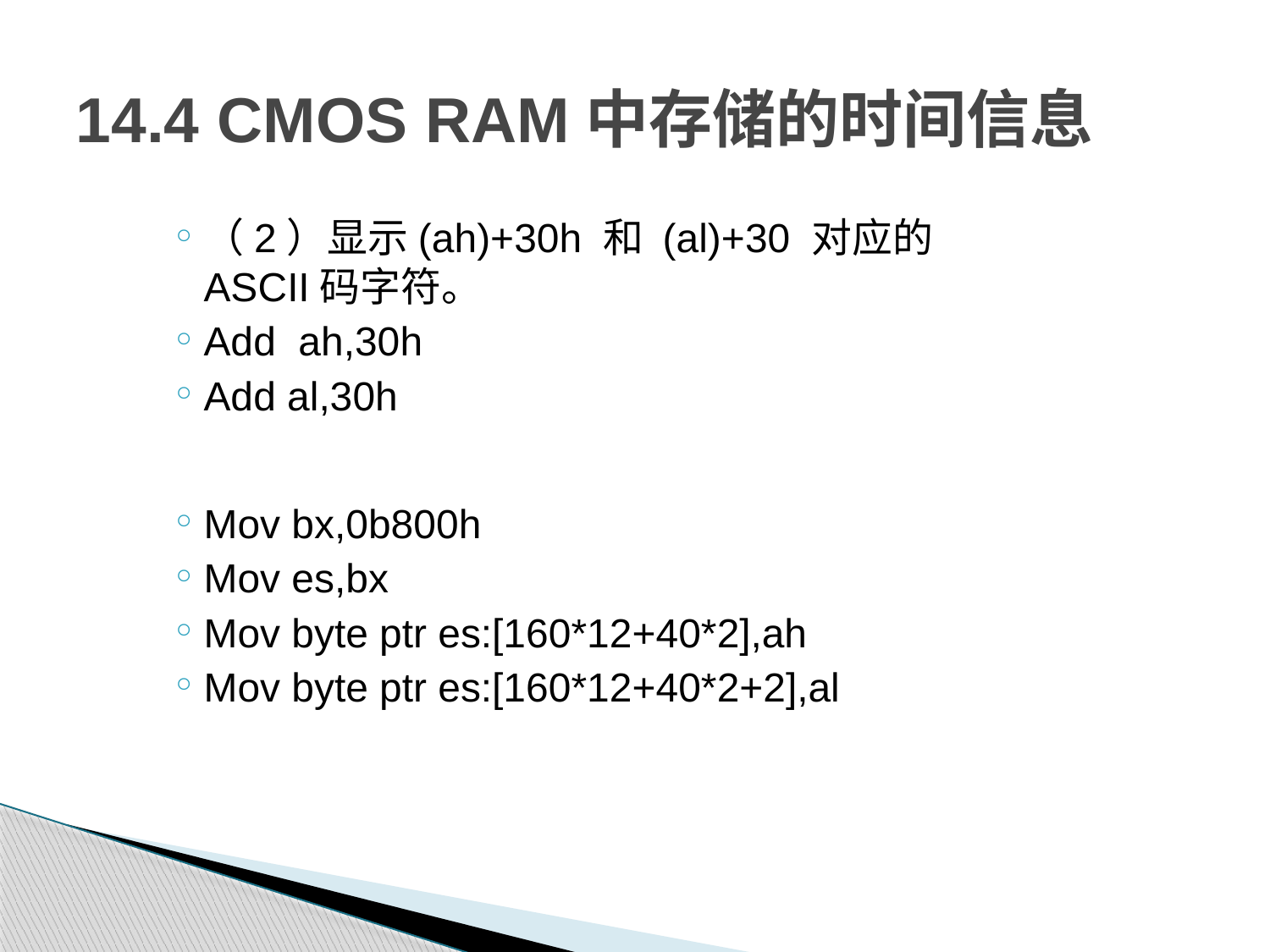

# 14.4 CMOS RAM中存储的时间信息
（2）显示(ah)+30h 和 (al)+30 对应的ASCII码字符。
Add  ah,30h
Add al,30h

Mov bx,0b800h
Mov es,bx
Mov byte ptr es:[160*12+40*2],ah
Mov byte ptr es:[160*12+40*2+2],al